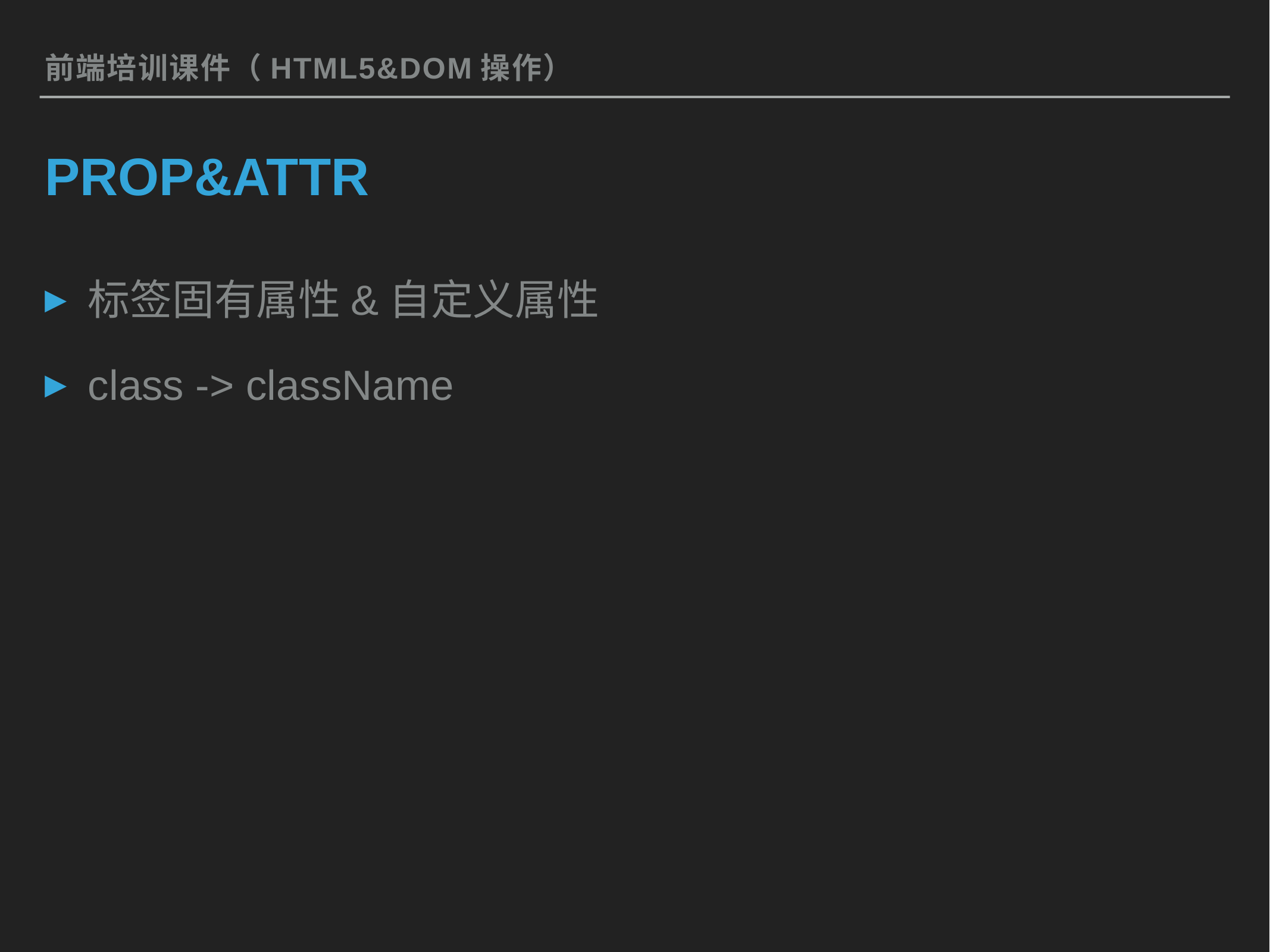

前端培训课件（HTML5&DOM操作）
# prop&attr
标签固有属性&自定义属性
class -> className